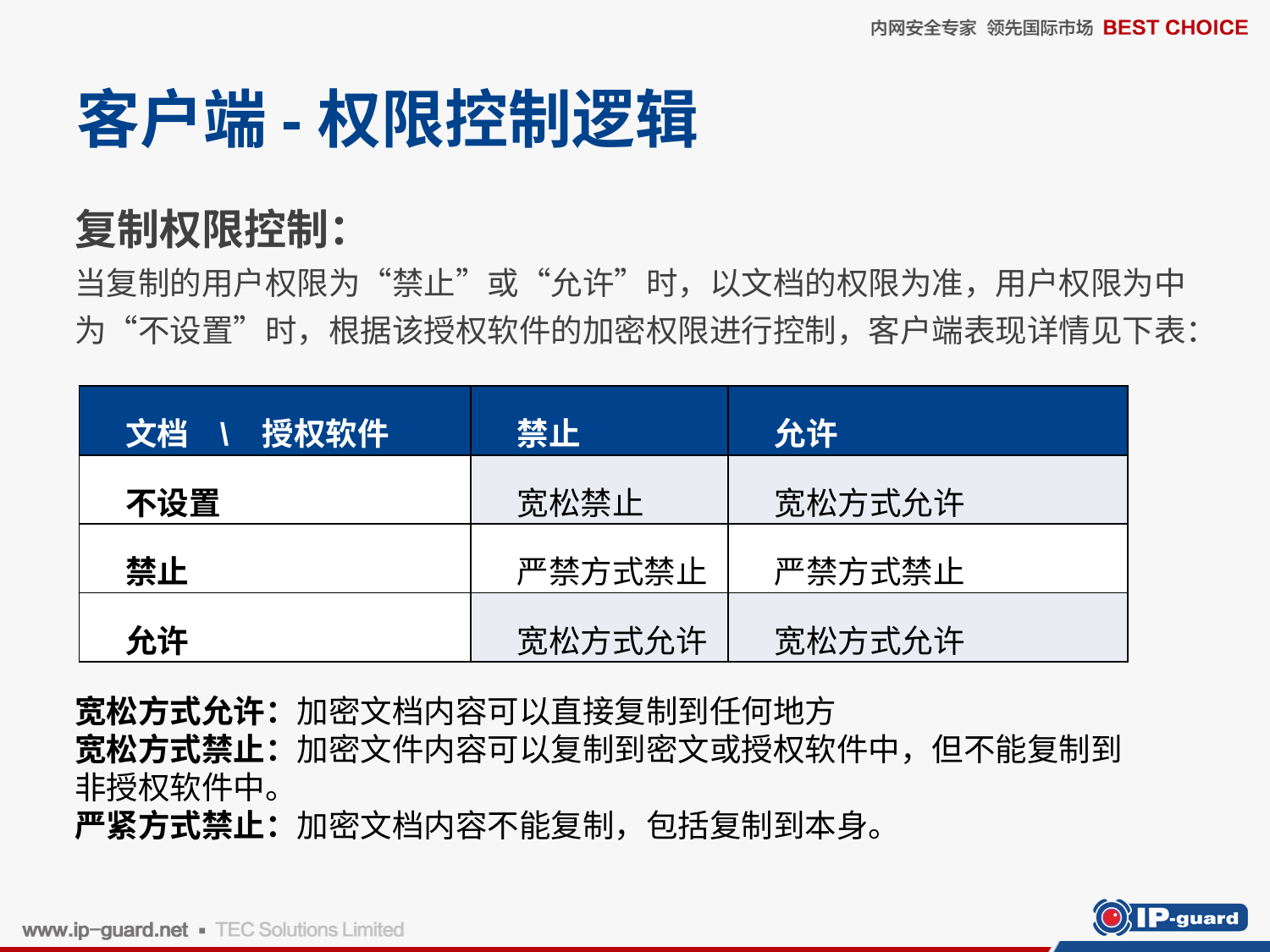

# 客户端-权限控制逻辑
复制权限控制：
当复制的用户权限为“禁止”或“允许”时，以文档的权限为准，用户权限为中为“不设置”时，根据该授权软件的加密权限进行控制，客户端表现详情见下表：

| 文档 \ 授权软件 | 禁止 | 允许 |
| --- | --- | --- |
| 不设置 | 宽松禁止 | 宽松方式允许 |
| 禁止 | 严禁方式禁止 | 严禁方式禁止 |
| 允许 | 宽松方式允许 | 宽松方式允许 |
宽松方式允许：加密文档内容可以直接复制到任何地方
宽松方式禁止：加密文件内容可以复制到密文或授权软件中，但不能复制到非授权软件中。
严紧方式禁止：加密文档内容不能复制，包括复制到本身。